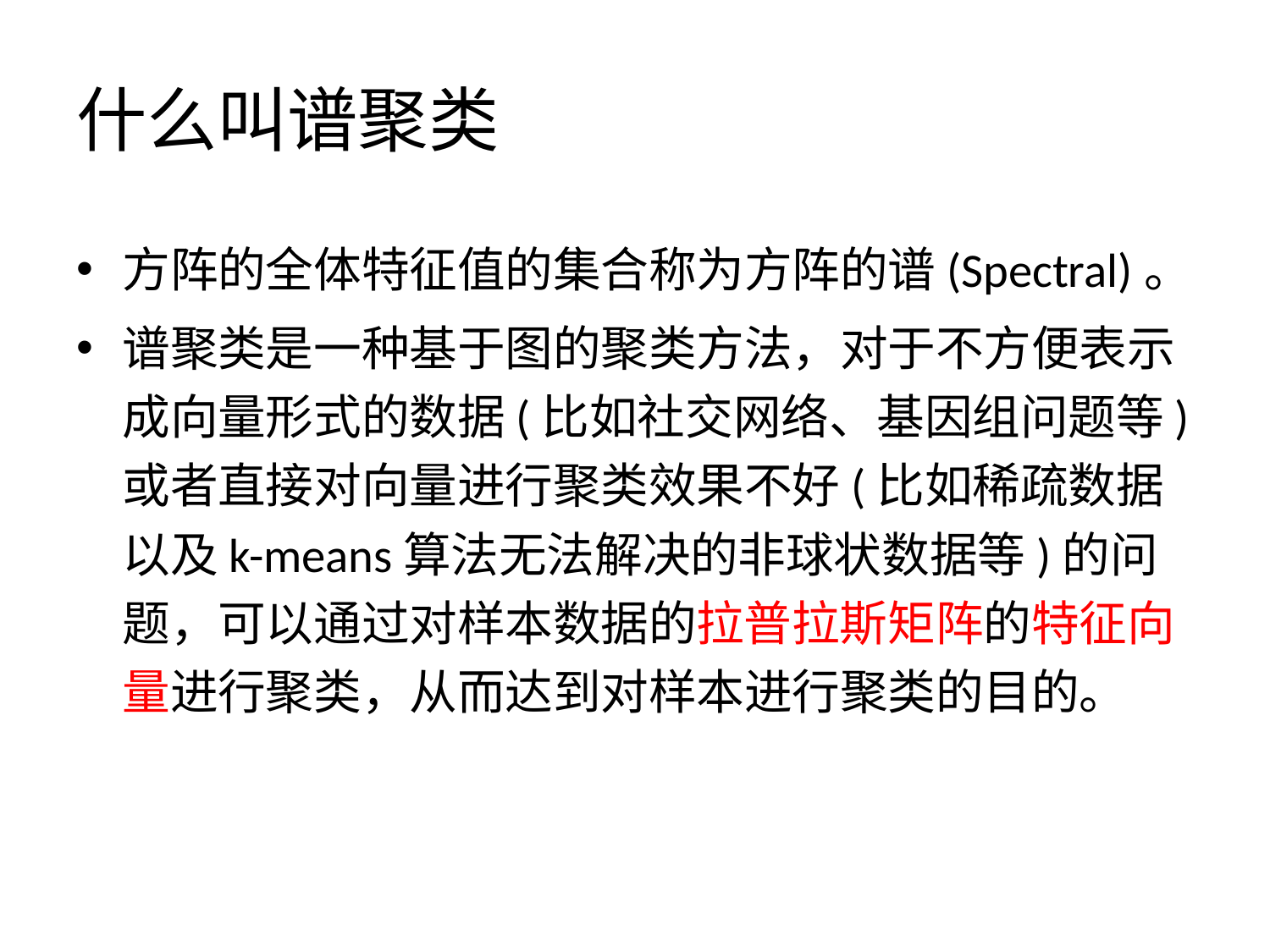

# 什么叫谱聚类
方阵的全体特征值的集合称为方阵的谱(Spectral)。
谱聚类是一种基于图的聚类方法，对于不方便表示成向量形式的数据(比如社交网络、基因组问题等)或者直接对向量进行聚类效果不好(比如稀疏数据以及k-means算法无法解决的非球状数据等)的问题，可以通过对样本数据的拉普拉斯矩阵的特征向量进行聚类，从而达到对样本进行聚类的目的。